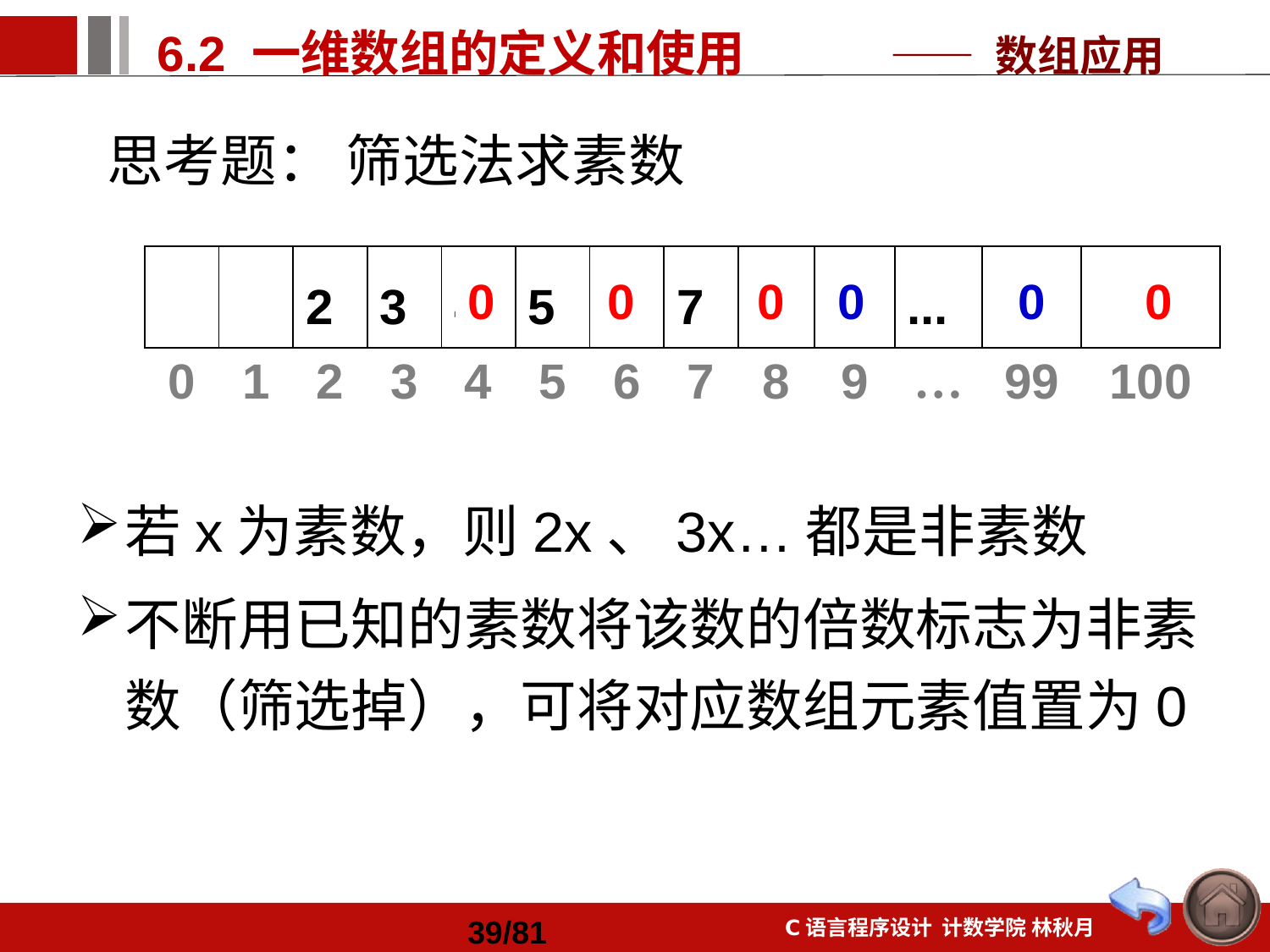

—— 数组应用
思考题： 筛选法求素数
|  |  | 2 | 3 | 4 | 5 | 6 | 7 | 8 | 9 | ... | 99 | 100 |
| --- | --- | --- | --- | --- | --- | --- | --- | --- | --- | --- | --- | --- |
| 0 | 1 | 2 | 3 | 4 | 5 | 6 | 7 | 8 | 9 | … | 99 | 100 |
0
0
0
0
 0
   0
若x为素数，则2x、3x…都是非素数
不断用已知的素数将该数的倍数标志为非素数（筛选掉），可将对应数组元素值置为0